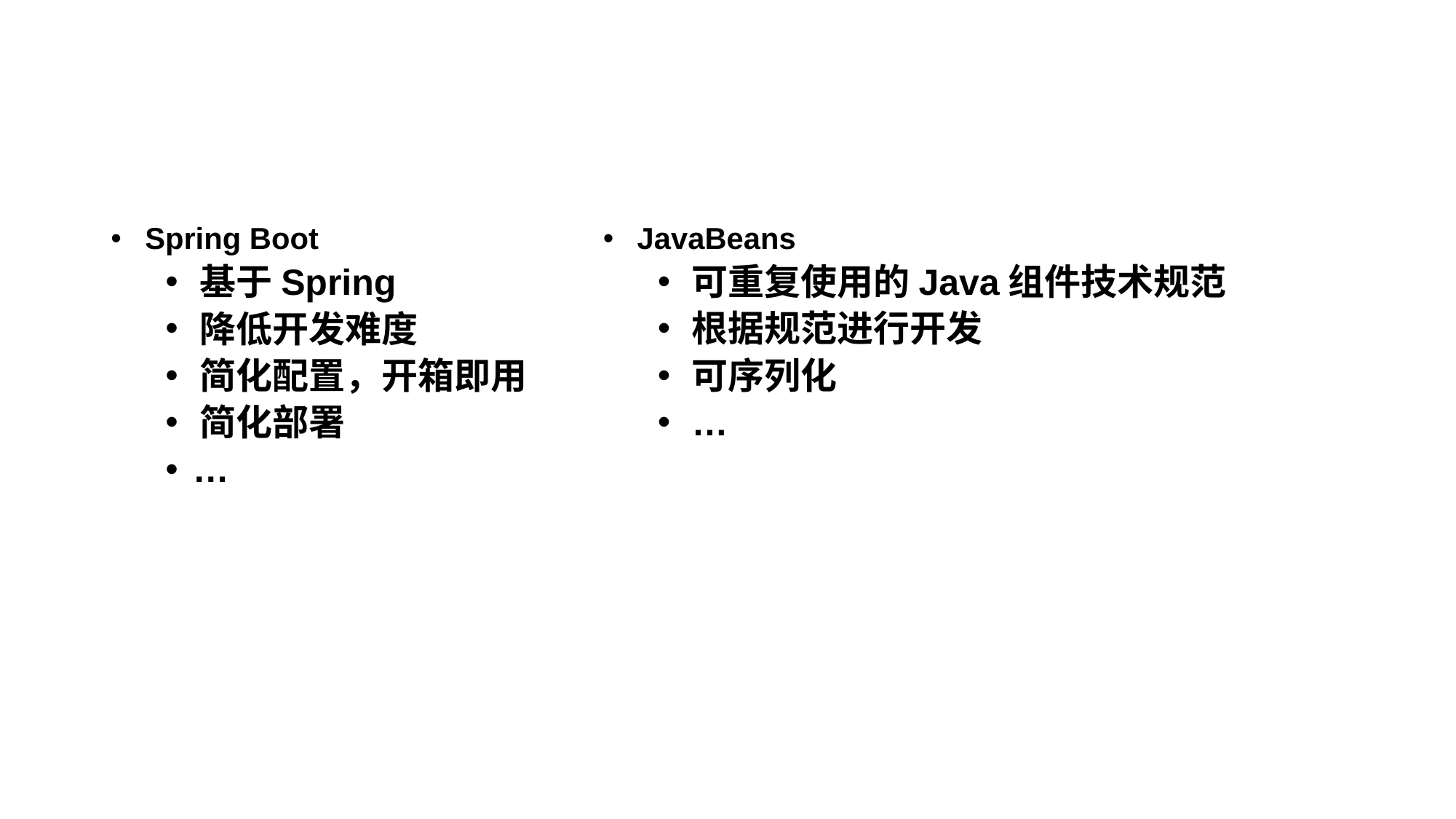

#
Spring Boot
基于Spring
降低开发难度
简化配置，开箱即用
简化部署
…
JavaBeans
可重复使用的Java组件技术规范
根据规范进行开发
可序列化
…